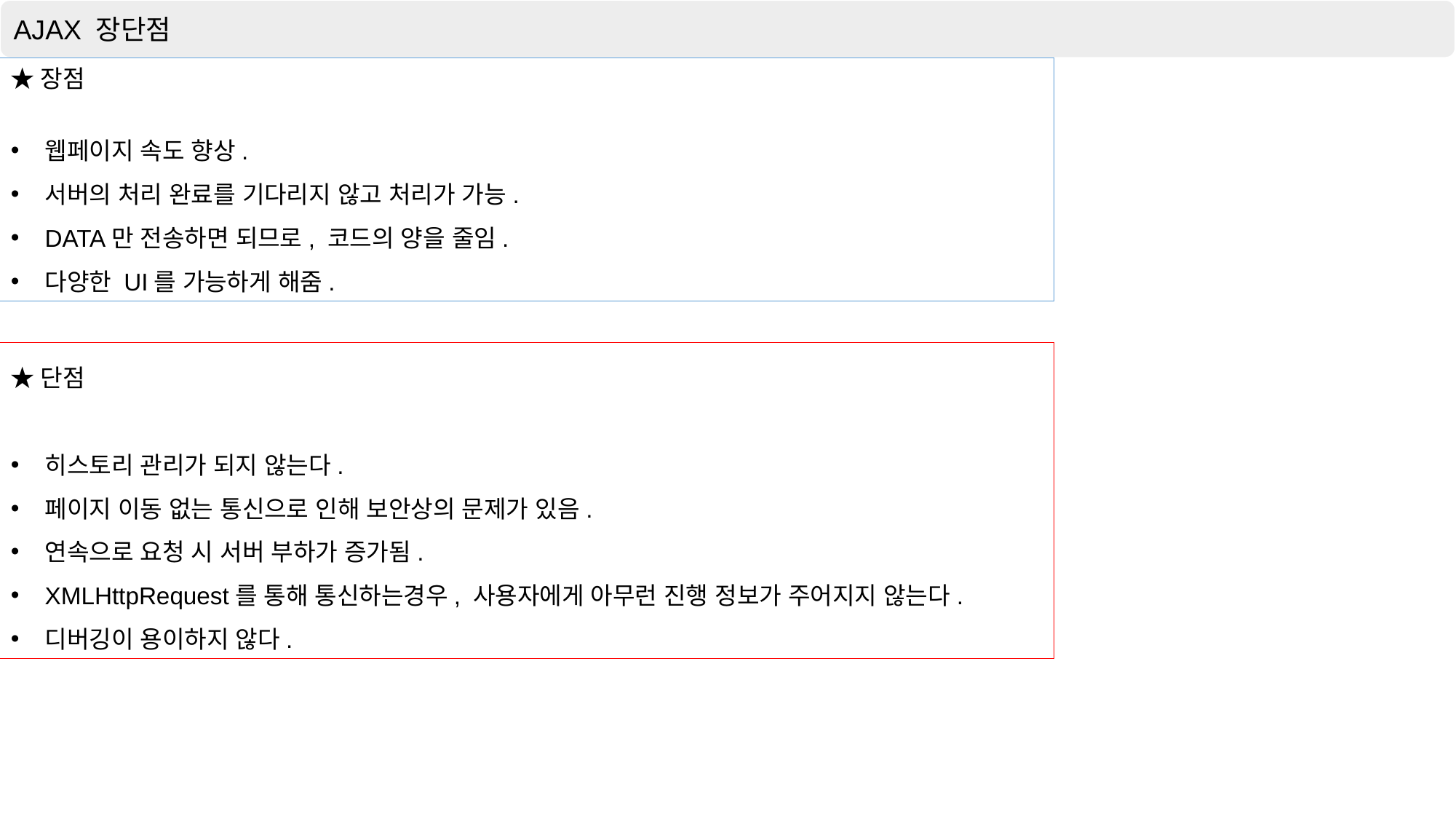

AJAX 장단점
★장점

웹페이지 속도 향상.
서버의 처리 완료를 기다리지 않고 처리가 가능.
DATA만 전송하면 되므로, 코드의 양을 줄임.
다양한 UI를 가능하게 해줌.
★단점

히스토리 관리가 되지 않는다.
페이지 이동 없는 통신으로 인해 보안상의 문제가 있음.
연속으로 요청 시 서버 부하가 증가됨.
XMLHttpRequest를 통해 통신하는경우, 사용자에게 아무런 진행 정보가 주어지지 않는다.
디버깅이 용이하지 않다.